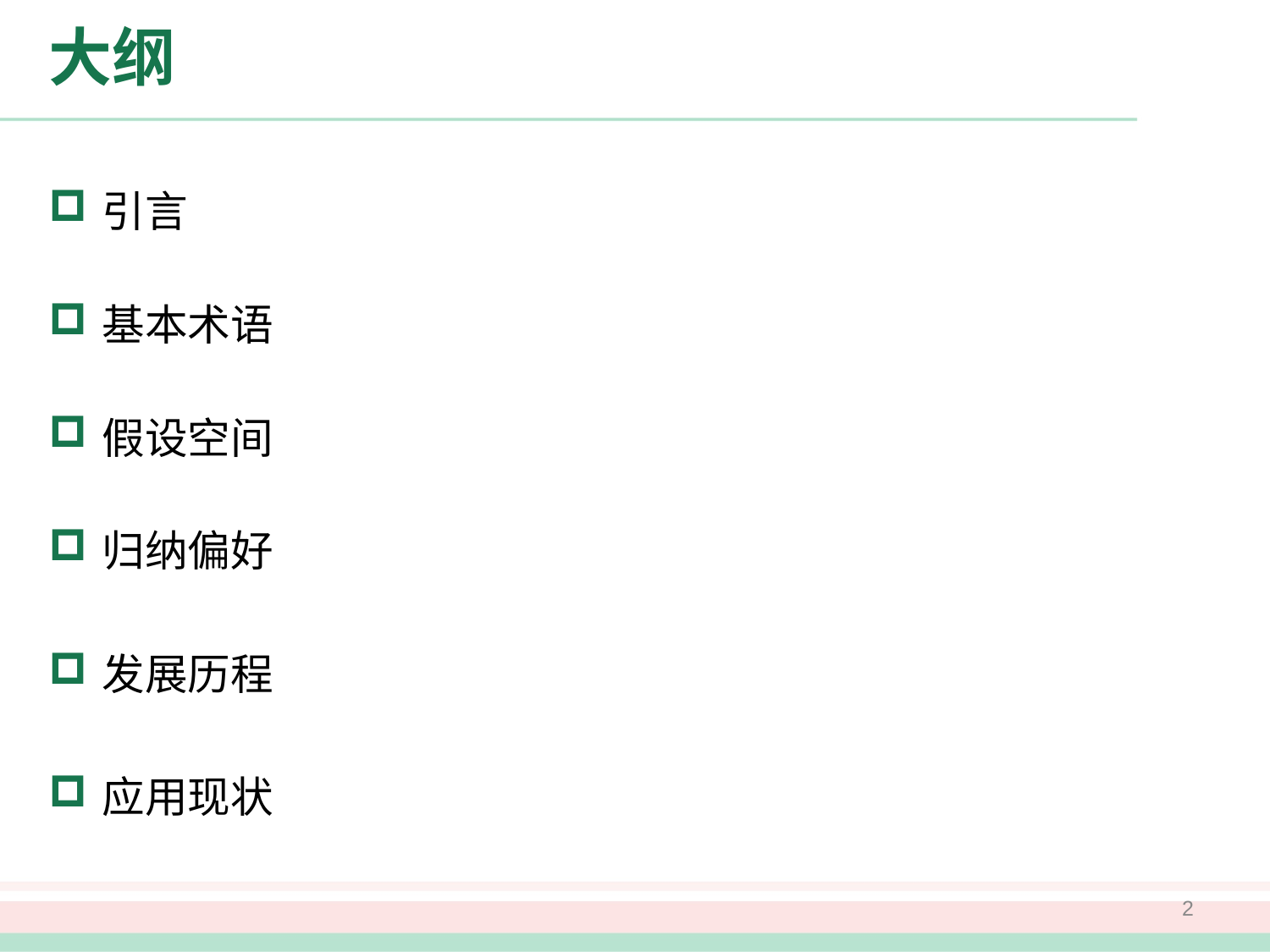

# 大纲

 引言

 基本术语

 假设空间

 归纳偏好

 发展历程

 应用现状

2